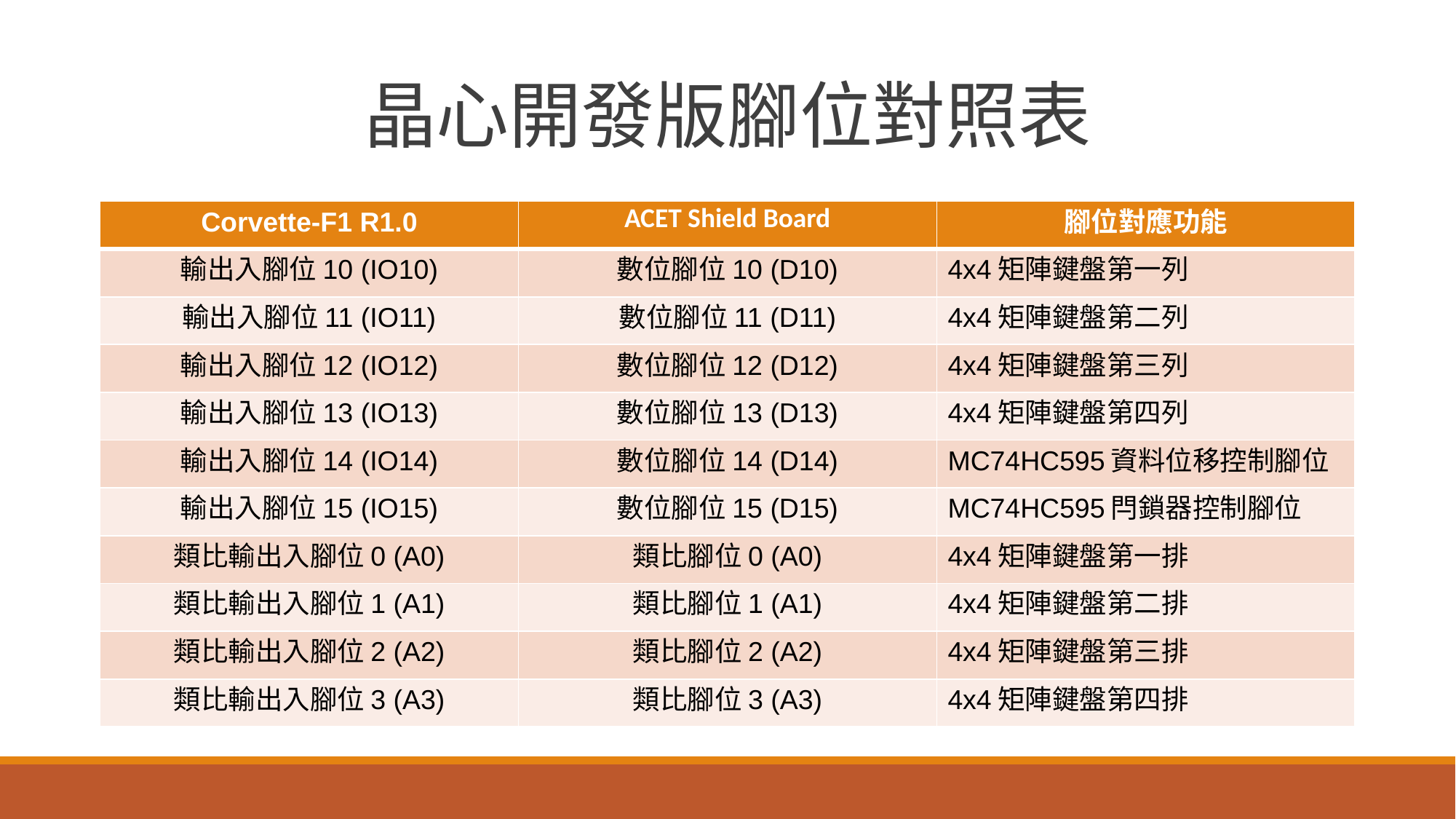

# 晶心開發版腳位對照表
| Corvette-F1 R1.0 | ACET Shield Board | 腳位對應功能 |
| --- | --- | --- |
| 輸出入腳位10 (IO10) | 數位腳位10 (D10) | 4x4矩陣鍵盤第一列 |
| 輸出入腳位11 (IO11) | 數位腳位11 (D11) | 4x4矩陣鍵盤第二列 |
| 輸出入腳位12 (IO12) | 數位腳位12 (D12) | 4x4矩陣鍵盤第三列 |
| 輸出入腳位13 (IO13) | 數位腳位13 (D13) | 4x4矩陣鍵盤第四列 |
| 輸出入腳位14 (IO14) | 數位腳位14 (D14) | MC74HC595資料位移控制腳位 |
| 輸出入腳位15 (IO15) | 數位腳位15 (D15) | MC74HC595閂鎖器控制腳位 |
| 類比輸出入腳位0 (A0) | 類比腳位0 (A0) | 4x4矩陣鍵盤第一排 |
| 類比輸出入腳位1 (A1) | 類比腳位1 (A1) | 4x4矩陣鍵盤第二排 |
| 類比輸出入腳位2 (A2) | 類比腳位2 (A2) | 4x4矩陣鍵盤第三排 |
| 類比輸出入腳位3 (A3) | 類比腳位3 (A3) | 4x4矩陣鍵盤第四排 |